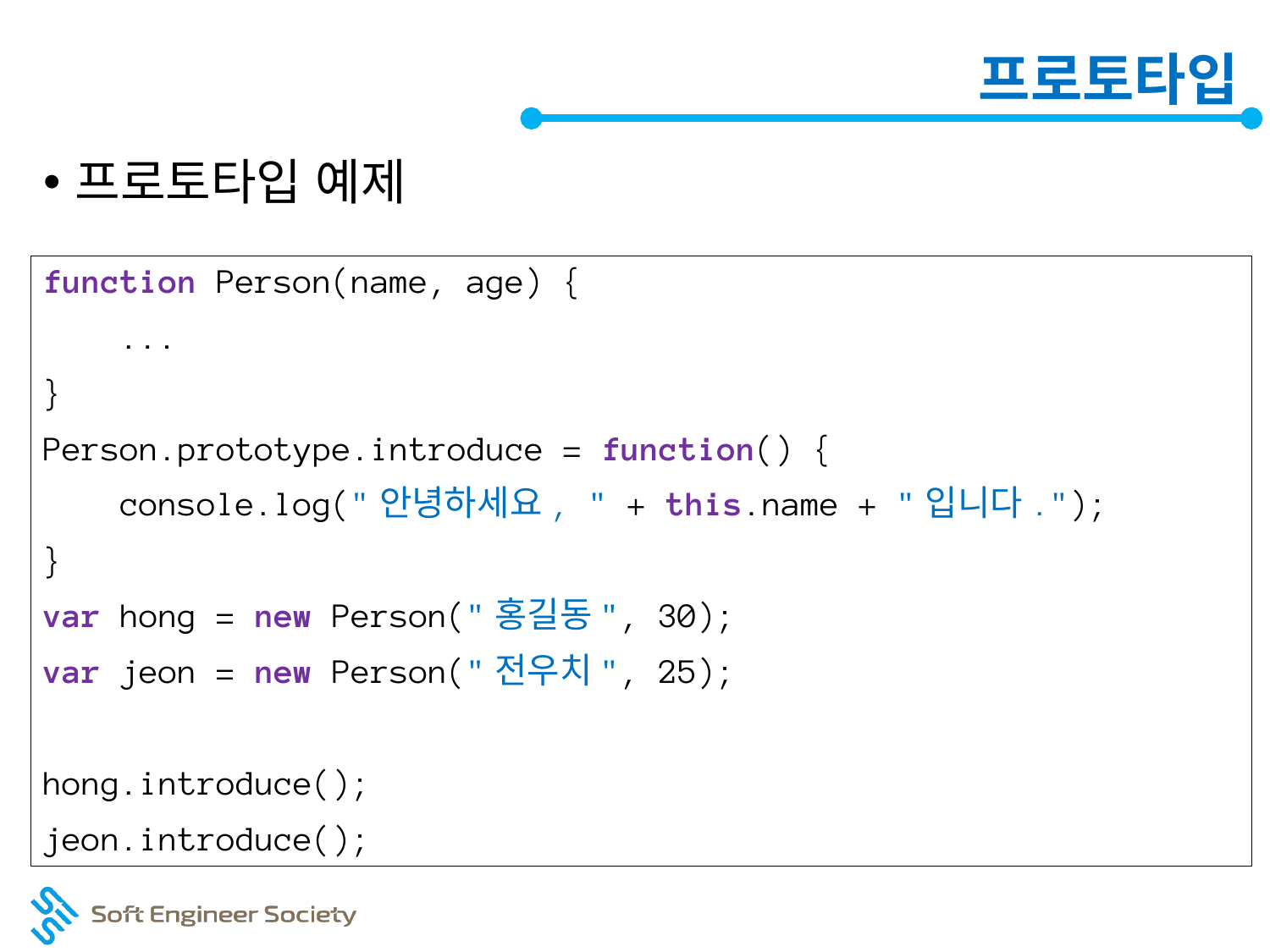

# 프로토타입
프로토타입 예제
function Person(name, age) {
    ...
}
Person.prototype.introduce = function() {
    console.log("안녕하세요, " + this.name + "입니다.");
}
var hong = new Person("홍길동", 30);
var jeon = new Person("전우치", 25);

hong.introduce();
jeon.introduce();